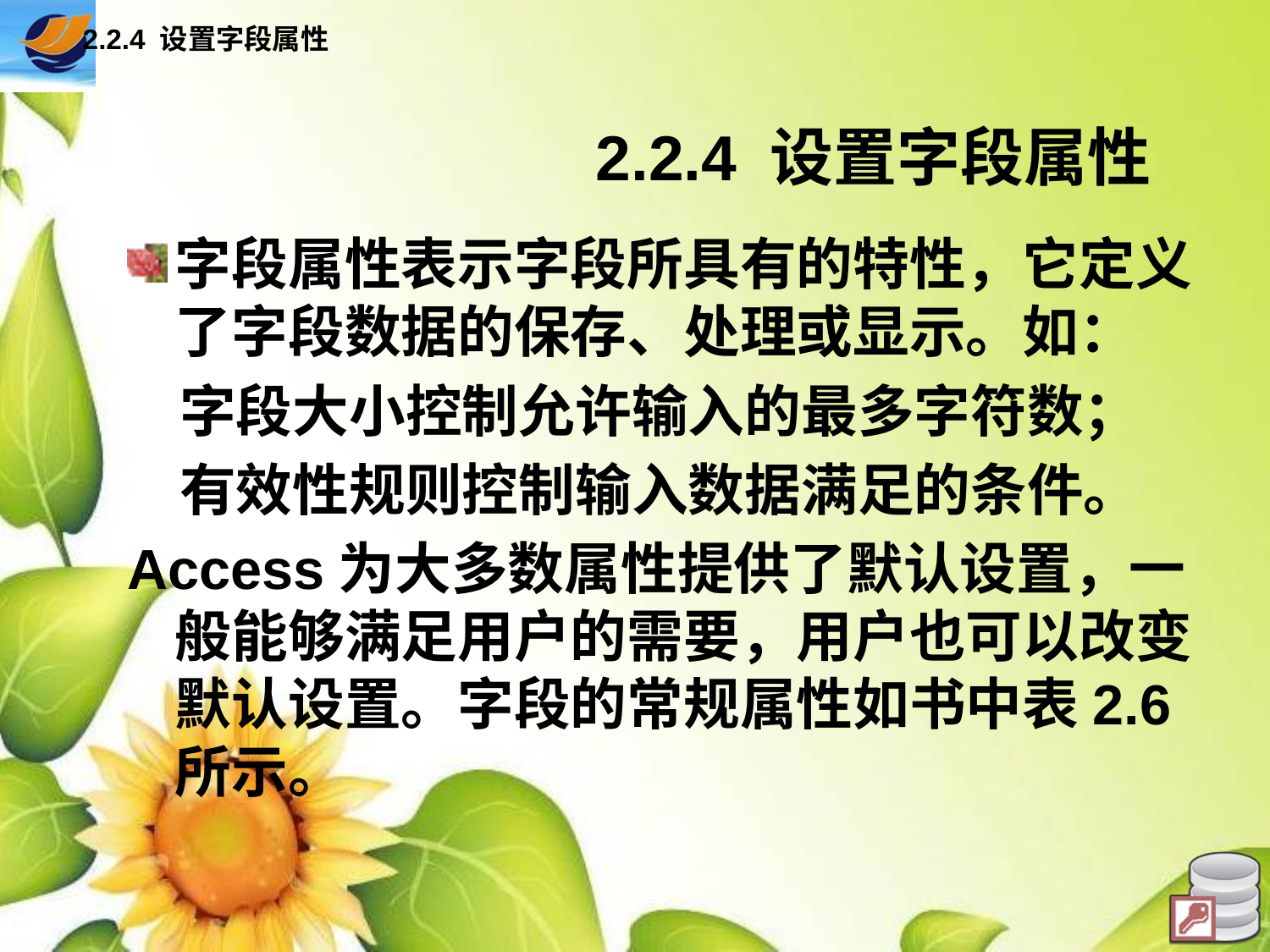

2.2.4 设置字段属性
# 2.2.4 设置字段属性
字段属性表示字段所具有的特性，它定义了字段数据的保存、处理或显示。如：
   字段大小控制允许输入的最多字符数；
   有效性规则控制输入数据满足的条件。
Access为大多数属性提供了默认设置，一般能够满足用户的需要，用户也可以改变默认设置。字段的常规属性如书中表2.6所示。